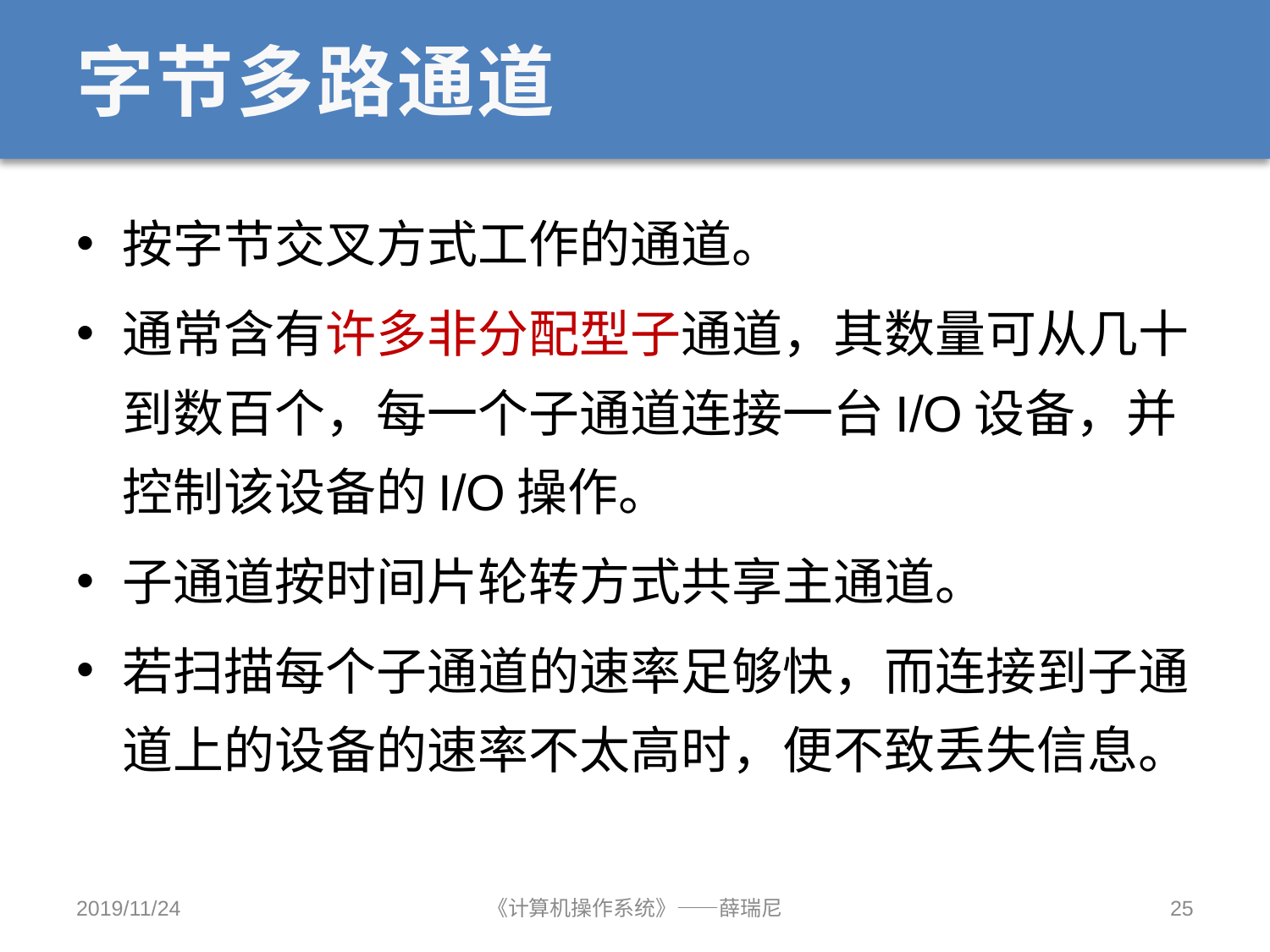

# 字节多路通道
按字节交叉方式工作的通道。
通常含有许多非分配型子通道，其数量可从几十到数百个，每一个子通道连接一台I/O设备，并控制该设备的I/O操作。
子通道按时间片轮转方式共享主通道。
若扫描每个子通道的速率足够快，而连接到子通道上的设备的速率不太高时，便不致丢失信息。

2019/11/24
《计算机操作系统》——薛瑞尼
25